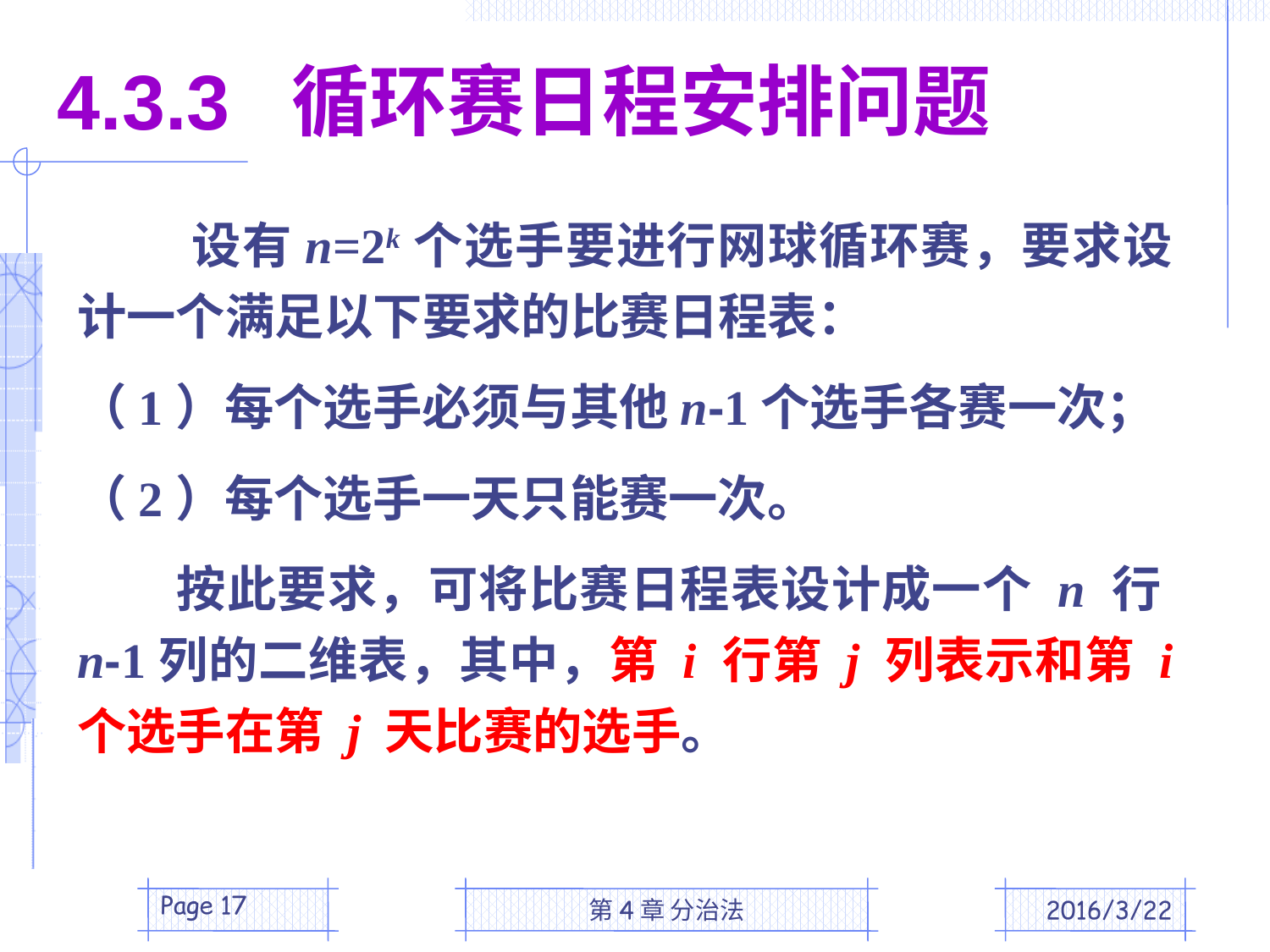

4.3.3  循环赛日程安排问题
        设有n=2k个选手要进行网球循环赛，要求设计一个满足以下要求的比赛日程表：
（1）每个选手必须与其他n-1个选手各赛一次；
（2）每个选手一天只能赛一次。
       按此要求，可将比赛日程表设计成一个 n 行n-1列的二维表，其中，第 i 行第 j 列表示和第 i 个选手在第 j 天比赛的选手。
Page 17
第4章 分治法
2016/3/22